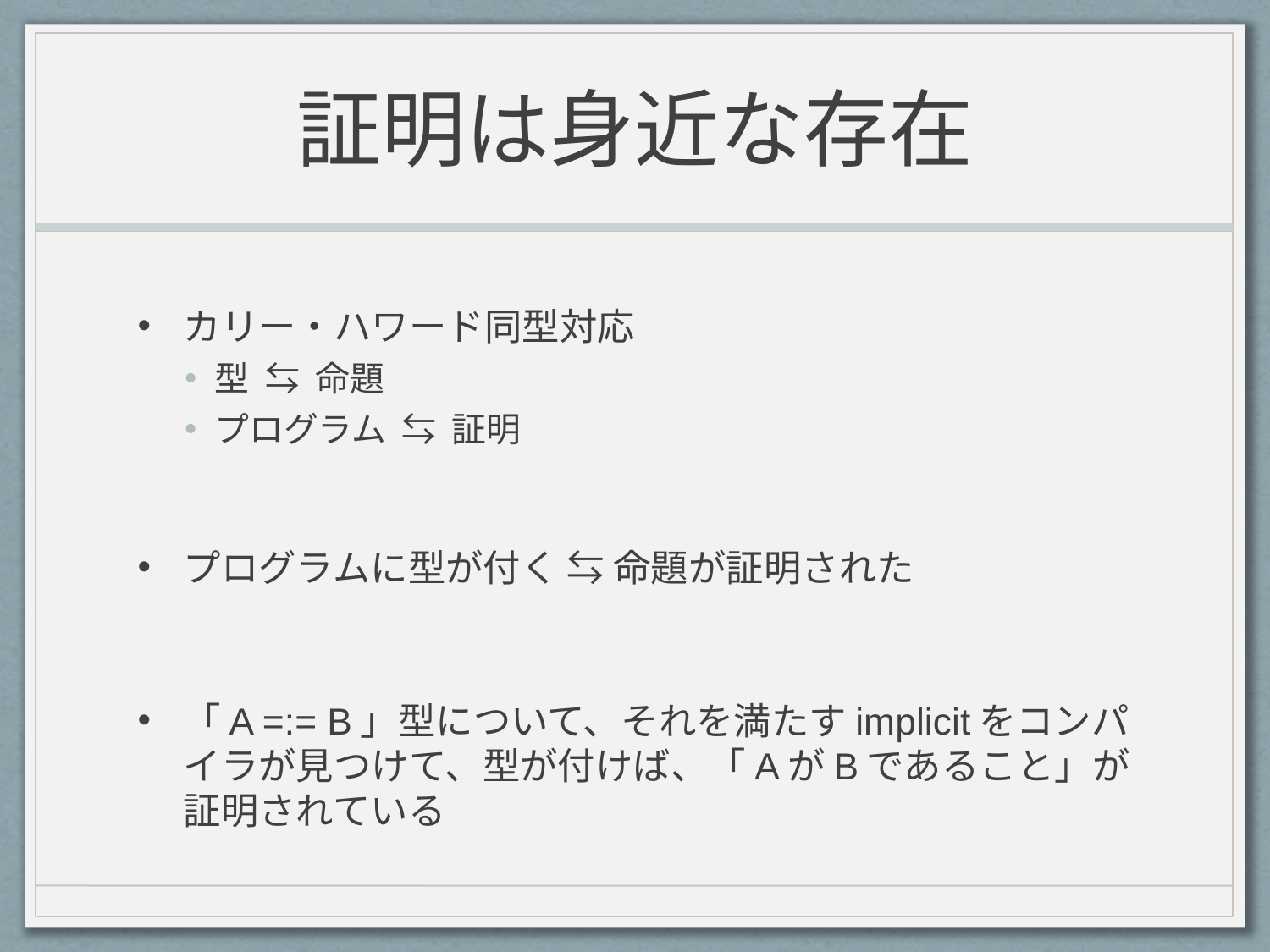

# 証明は身近な存在
カリー・ハワード同型対応
型  ⇆  命題
プログラム  ⇆  証明

プログラムに型が付く ⇆ 命題が証明された

「A =:= B」型について、それを満たすimplicitをコンパイラが見つけて、型が付けば、「AがBであること」が証明されている